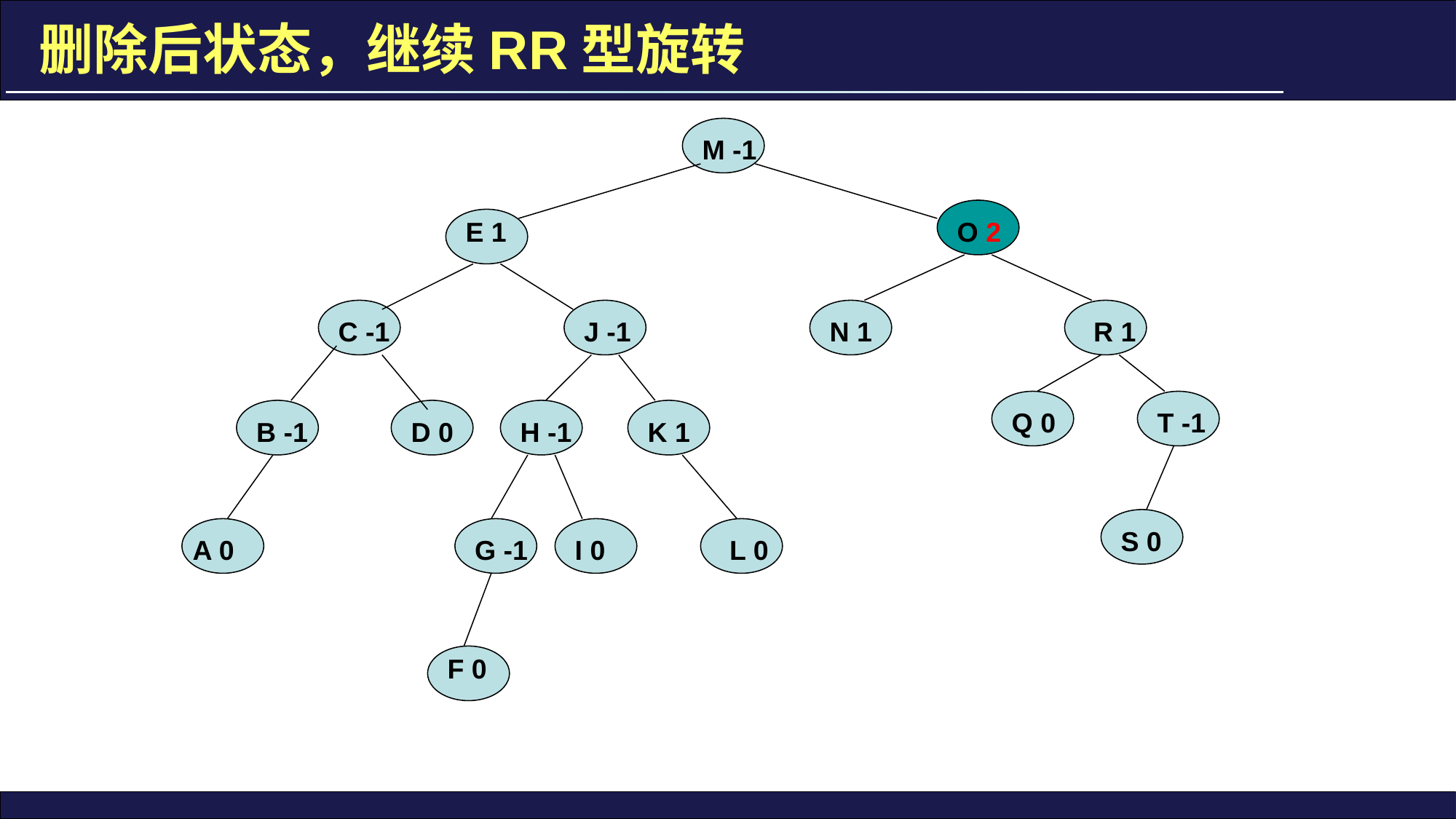

# 删除后状态，继续RR型旋转

M -1

E 1
O 2

C -1
J -1
N 1
R 1

Q 0
T -1
B -1
D 0
H -1
K 1

S 0
A 0
G -1
I 0
L 0

F 0